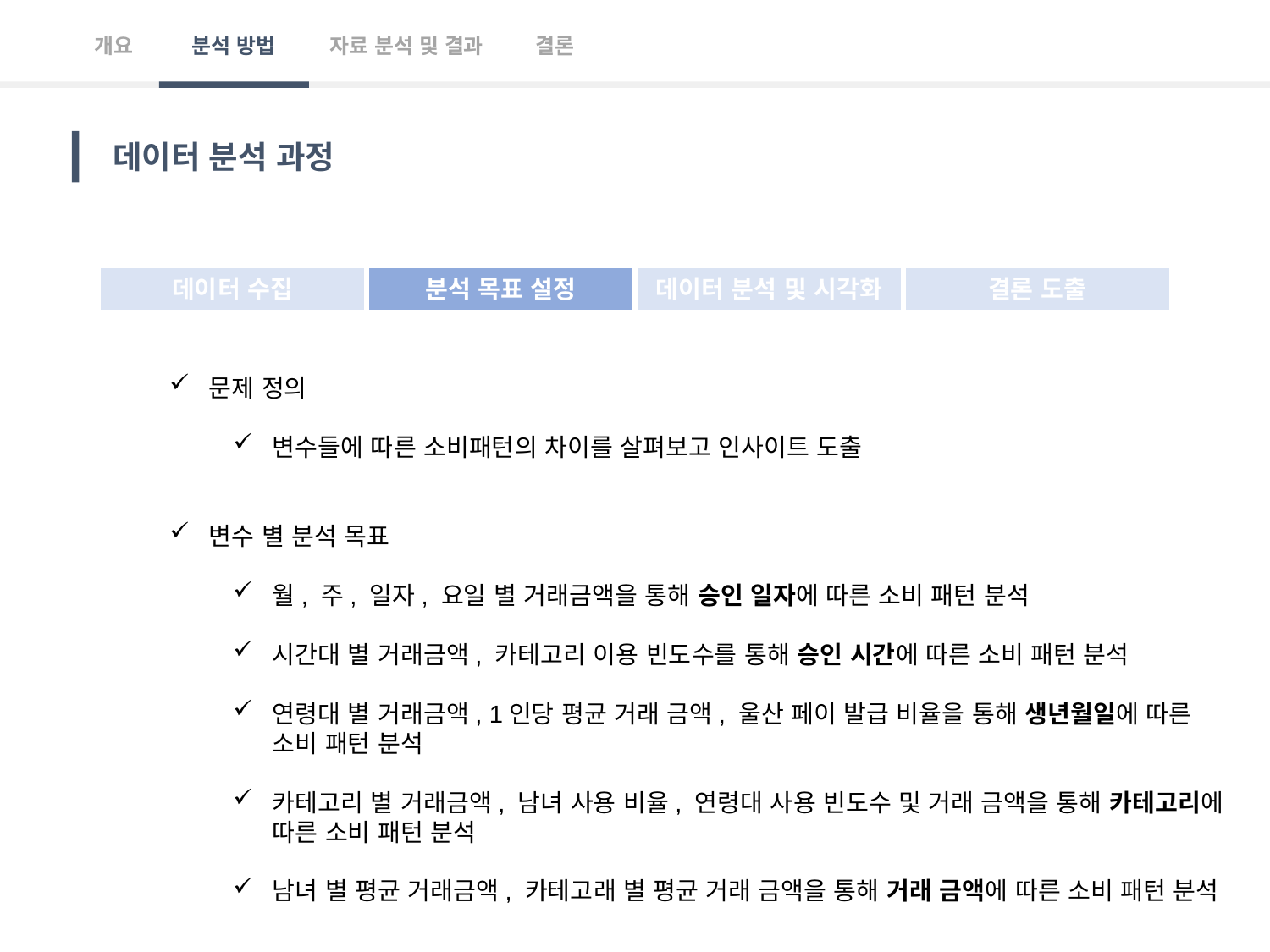

개요
분석 방법
자료 분석 및 결과
결론

데이터 분석 과정

데이터 수집
분석 목표 설정
데이터 분석 및 시각화
결론 도출
문제 정의

변수들에 따른 소비패턴의 차이를 살펴보고 인사이트 도출

변수 별 분석 목표

월, 주, 일자, 요일 별 거래금액을 통해 승인 일자에 따른 소비 패턴 분석

시간대 별 거래금액, 카테고리 이용 빈도수를 통해 승인 시간에 따른 소비 패턴 분석

연령대 별 거래금액, 1인당 평균 거래 금액, 울산 페이 발급 비율을 통해 생년월일에 따른 소비 패턴 분석

카테고리 별 거래금액, 남녀 사용 비율, 연령대 사용 빈도수 및 거래 금액을 통해 카테고리에 따른 소비 패턴 분석

남녀 별 평균 거래금액, 카테고래 별 평균 거래 금액을 통해 거래 금액에 따른 소비 패턴 분석